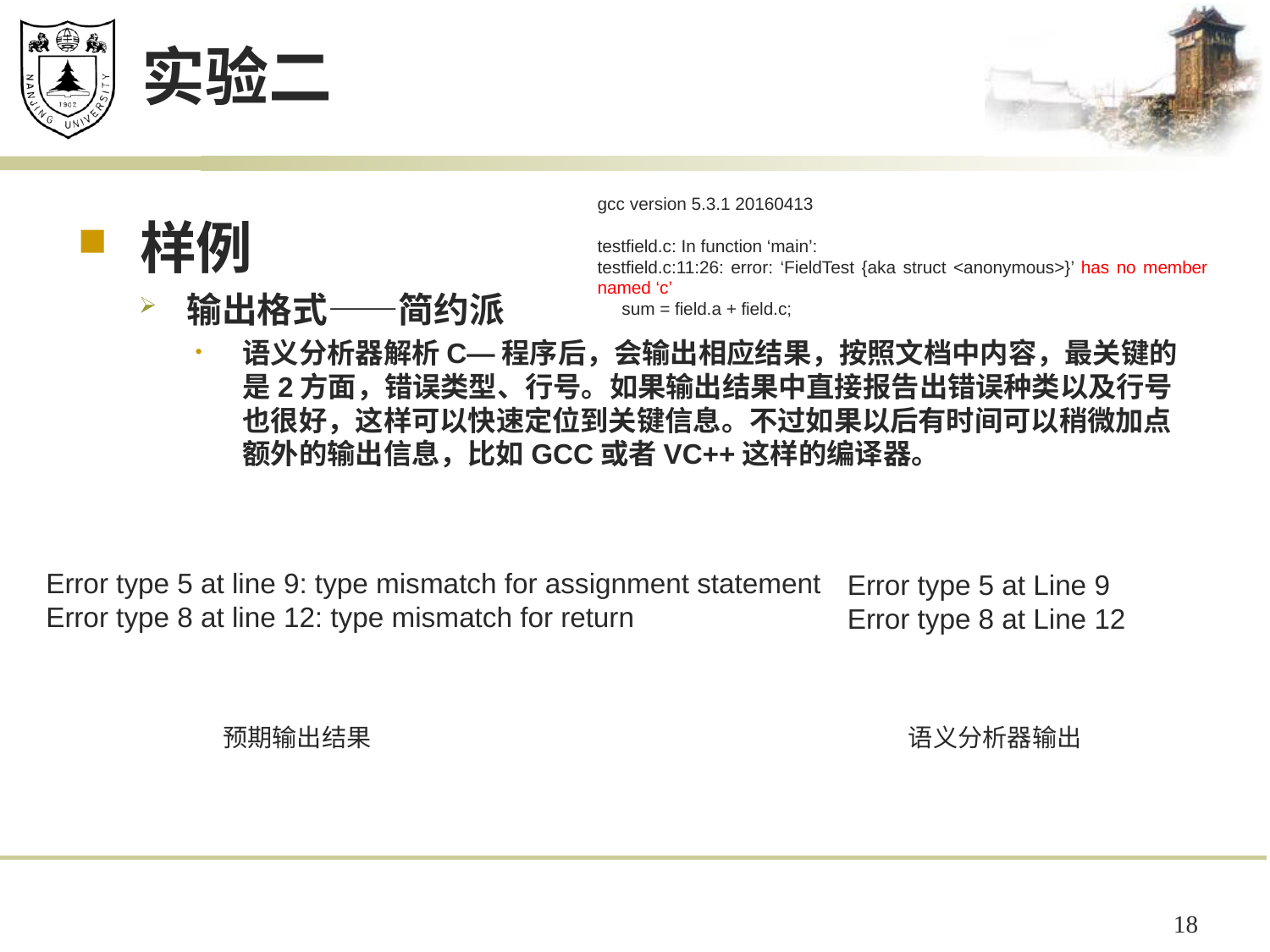

# 实验二
gcc version 5.3.1 20160413

testfield.c: In function ‘main’:
testfield.c:11:26: error: ‘FieldTest {aka struct <anonymous>}’ has no member named ‘c’
     sum = field.a + field.c;
样例
输出格式——简约派
语义分析器解析C—程序后，会输出相应结果，按照文档中内容，最关键的是2方面，错误类型、行号。如果输出结果中直接报告出错误种类以及行号也很好，这样可以快速定位到关键信息。不过如果以后有时间可以稍微加点额外的输出信息，比如GCC或者VC++这样的编译器。
Error type 5 at line 9: type mismatch for assignment statement
Error type 8 at line 12: type mismatch for return
Error type 5 at Line 9
Error type 8 at Line 12
预期输出结果
语义分析器输出